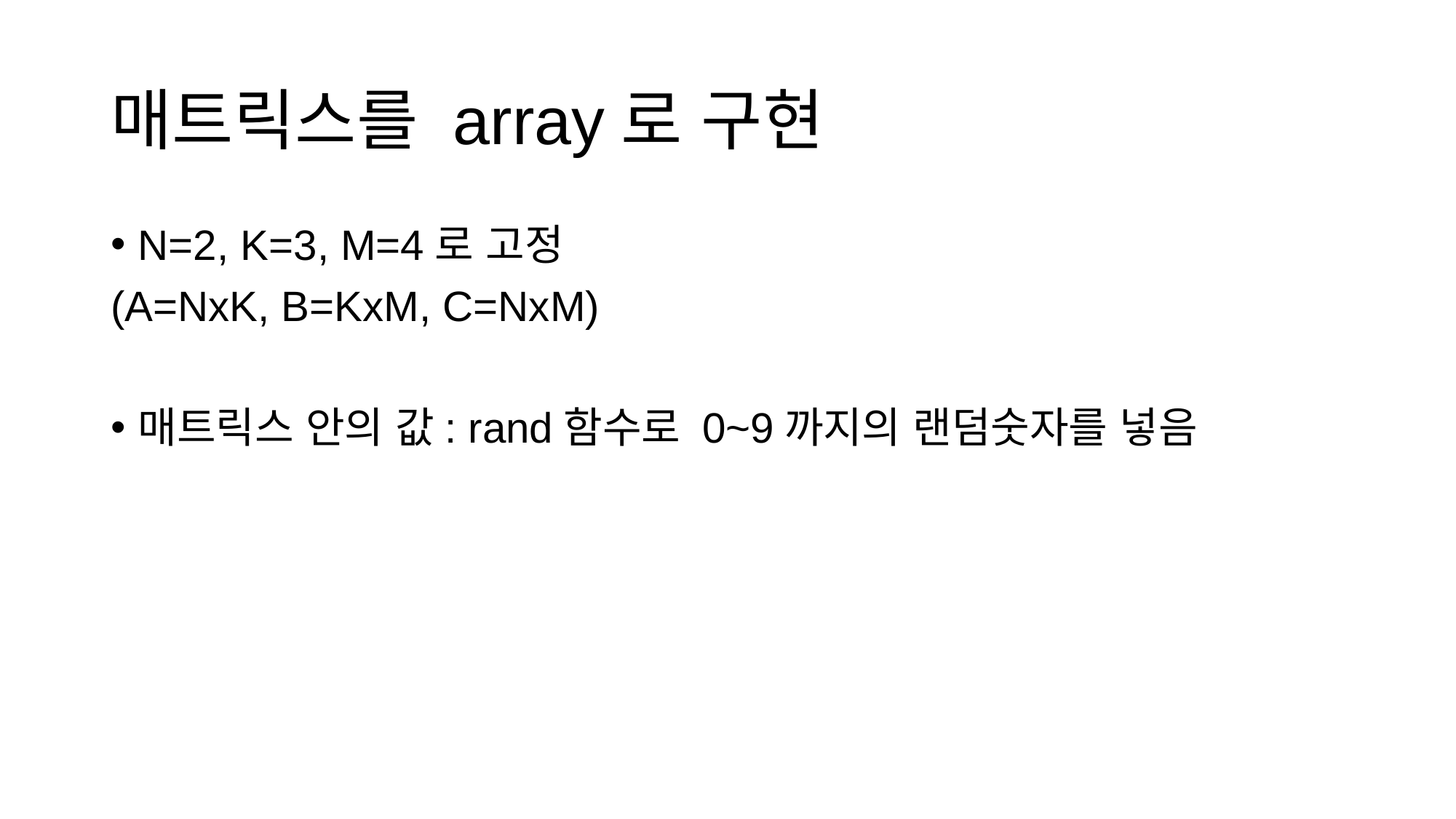

# 매트릭스를 array로 구현
N=2, K=3, M=4로 고정
(A=NxK, B=KxM, C=NxM)

매트릭스 안의 값: rand함수로 0~9까지의 랜덤숫자를 넣음